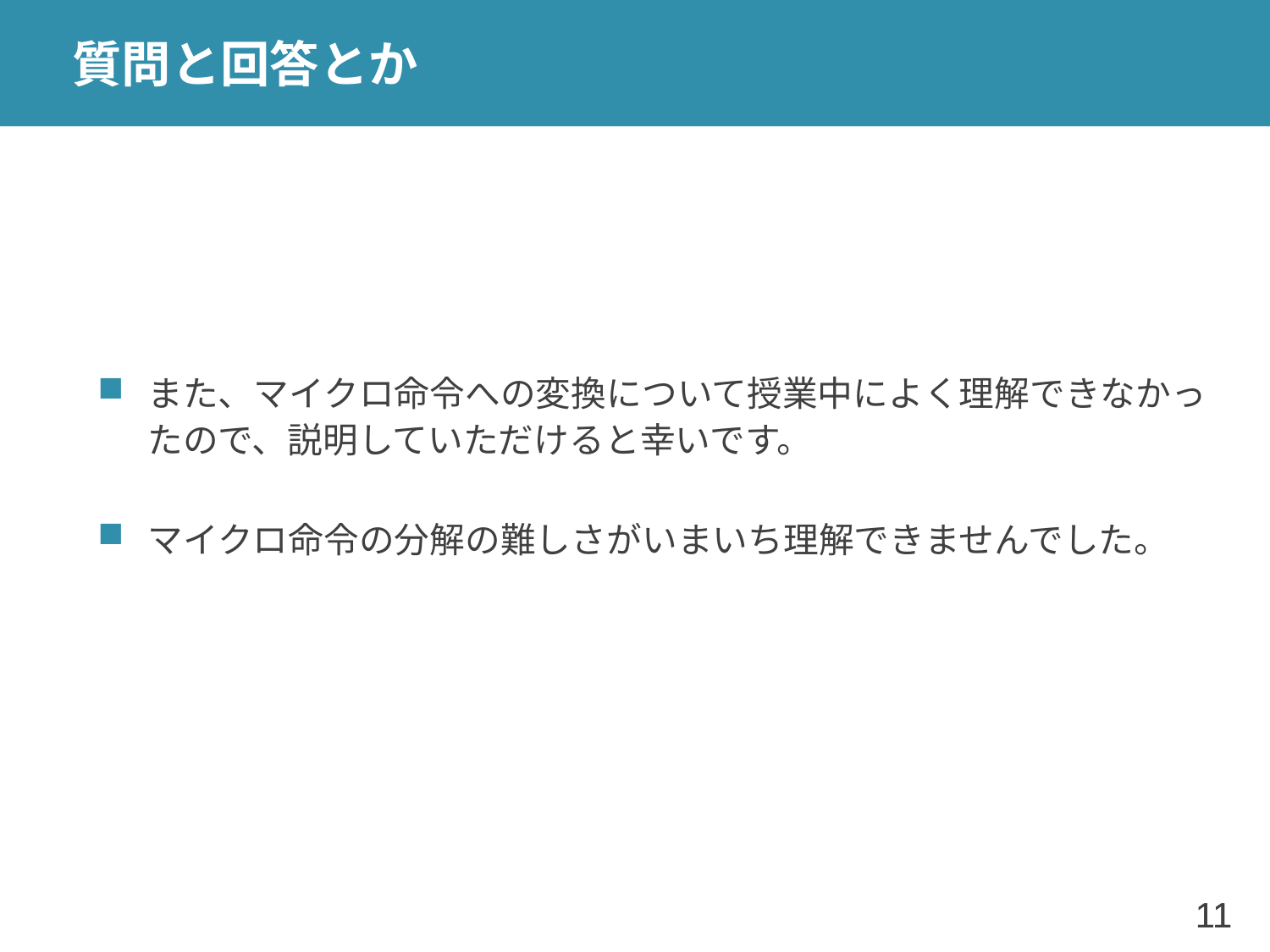

# 質問と回答とか
また、マイクロ命令への変換について授業中によく理解できなかったので、説明していただけると幸いです。
マイクロ命令の分解の難しさがいまいち理解できませんでした。